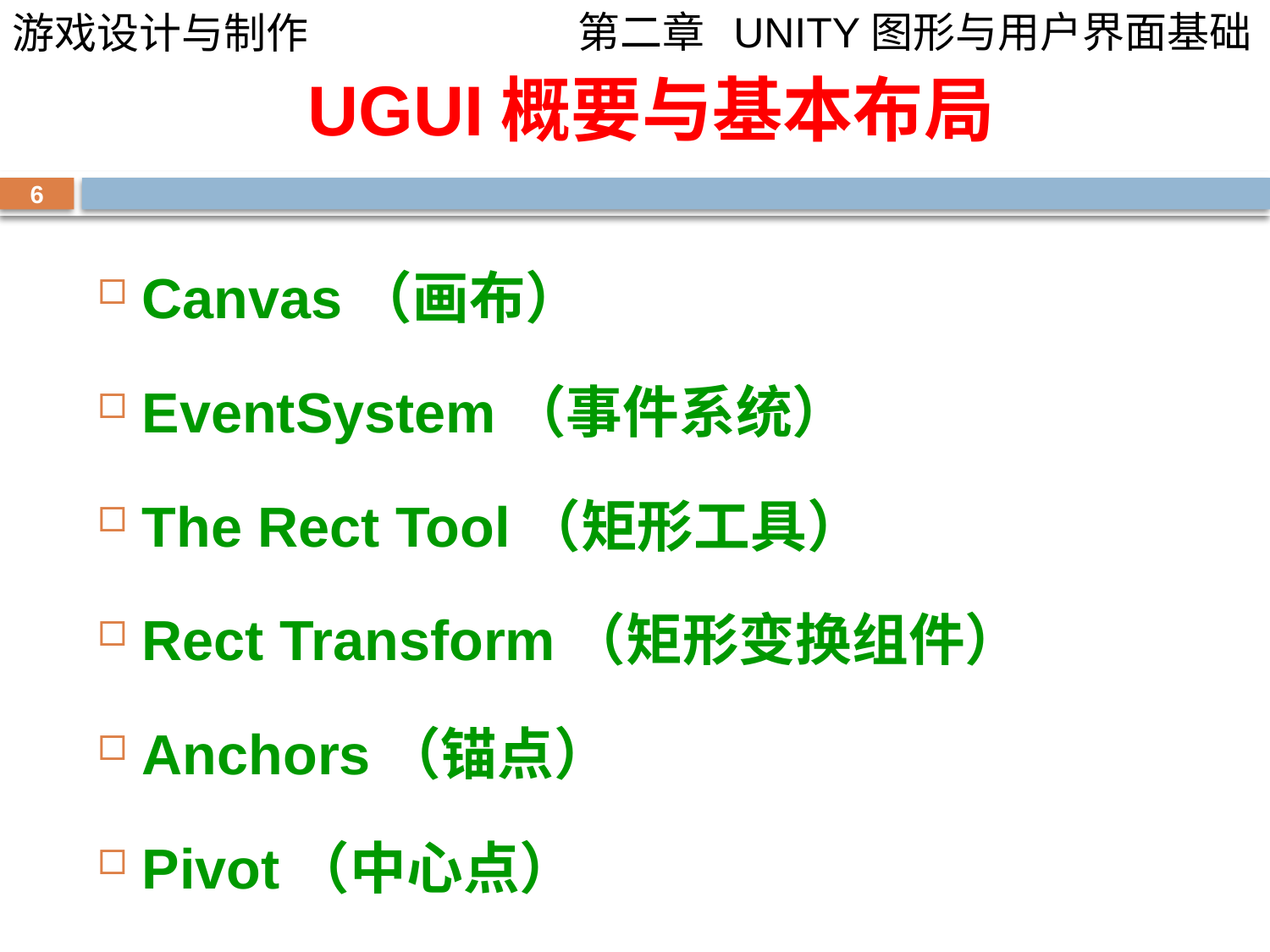

# UGUI概要与基本布局
6
Canvas（画布）
EventSystem（事件系统）
The Rect Tool（矩形工具）
Rect Transform（矩形变换组件）
Anchors（锚点）
Pivot（中心点）